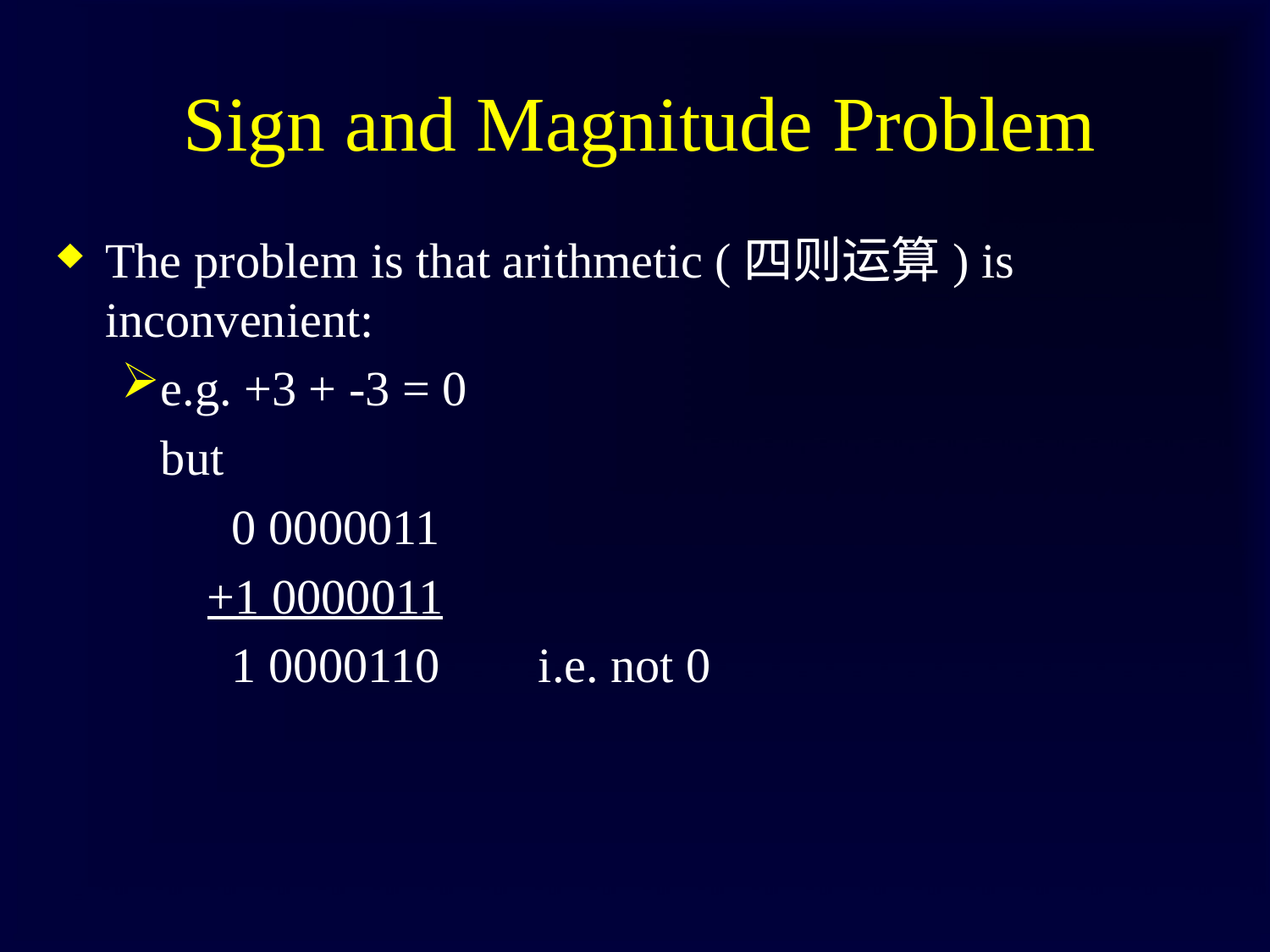

# Sign and Magnitude Problem
The problem is that arithmetic (四则运算) is inconvenient:
e.g. +3 + -3 = 0
	but
         0 0000011
       +1 0000011
         1 0000110        i.e. not 0